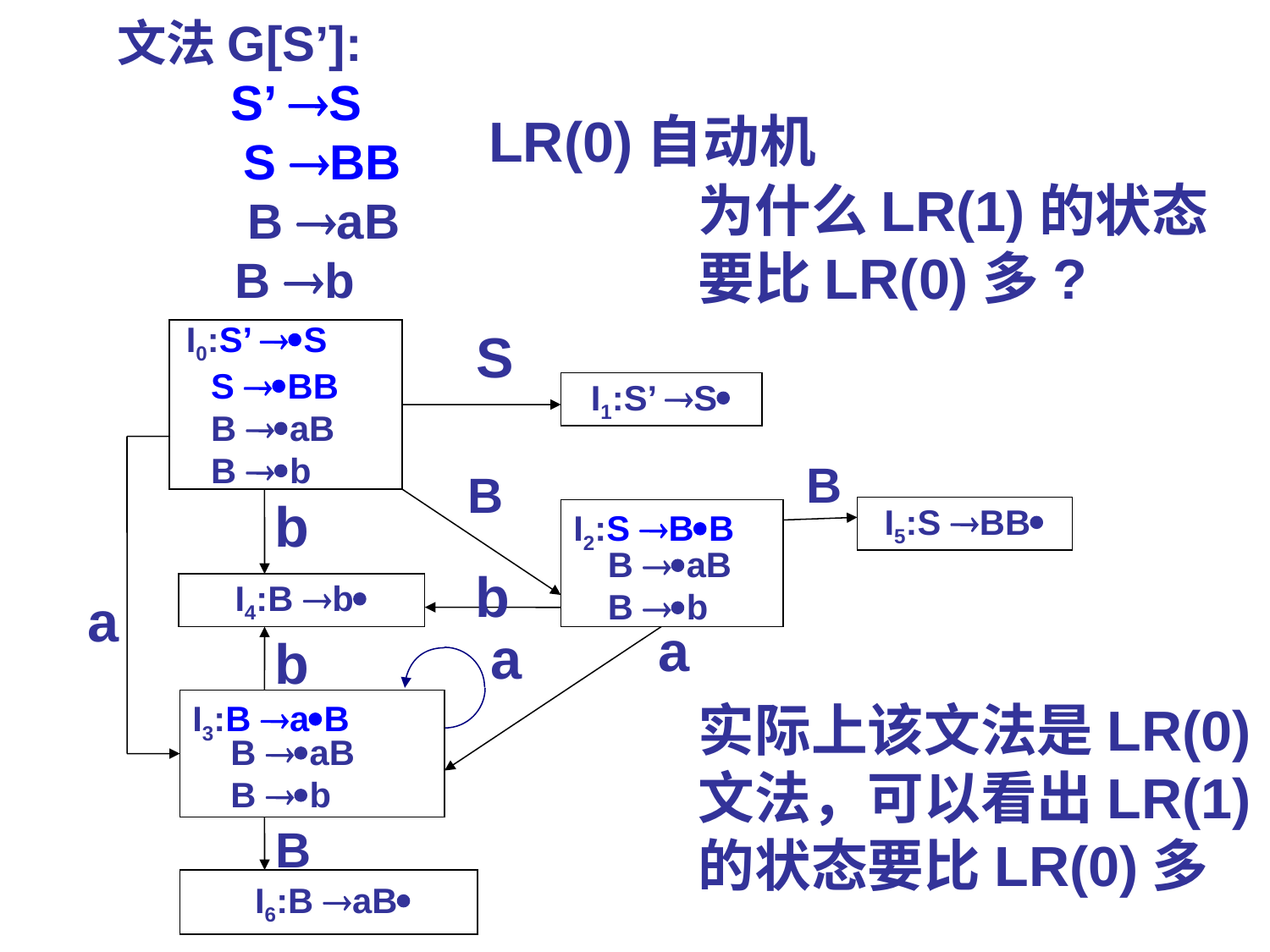

文法G[S’]:
	S’ →S
            S →BB
	   B →aB
          B →b
LR(0)自动机
为什么LR(1)的状态要比LR(0)多?
S
I0:S’ →•S

S →•BB
B →•aB
B →•b
I1:S’ →S•

B
B
b

I5:S →BB•
I2:S →B•B

B →•aB
B →•b
b
I4:B →b•
a

a
a
b

实际上该文法是LR(0)文法，可以看出LR(1)的状态要比LR(0)多
I3:B →a•B

B →•aB
B →•b

B

 I6:B →aB•